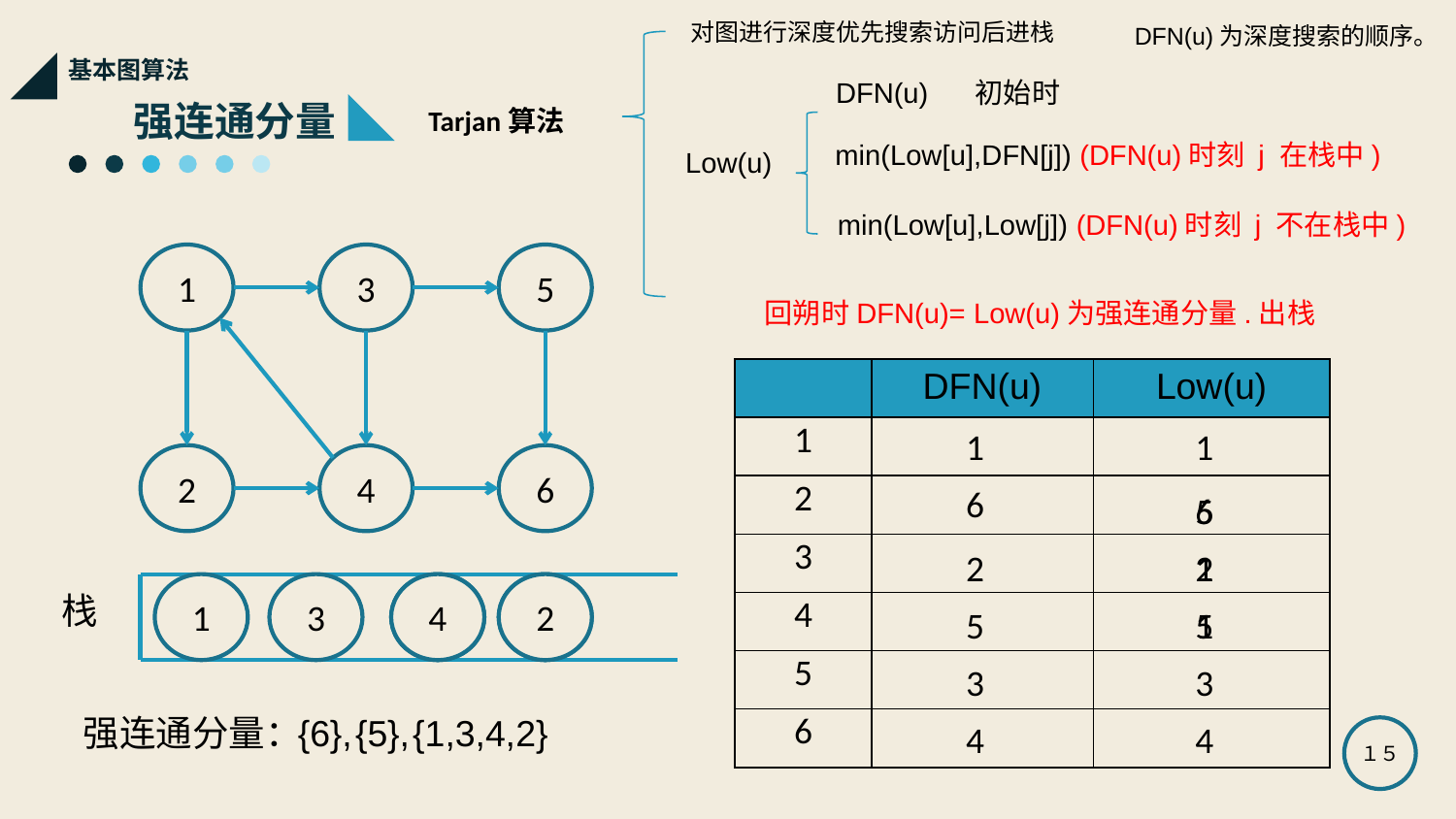

对图进行深度优先搜索访问后进栈
DFN(u)为深度搜索的顺序。

基本图算法

      强连通分量

DFN(u)     初始时
Tarjan算法

 min(Low[u],DFN[j]) (DFN(u)时刻 j 在栈中)

Low(u)
 min(Low[u],Low[j]) (DFN(u)时刻 j 不在栈中)
3
5
1
回朔时DFN(u)= Low(u)为强连通分量.出栈
|  | DFN(u) | Low(u) |
| --- | --- | --- |
| 1 |  |  |
| 2 |  |  |
| 3 |  |  |
| 4 |  |  |
| 5 |  |  |
| 6 |  |  |
1
1
2
4
6
6
5
6
2
1
2
1
3
5
4
6
2
栈
5
1
5
3
3
强连通分量：
{6},
{5},
{1,3,4,2}
4
4
１５